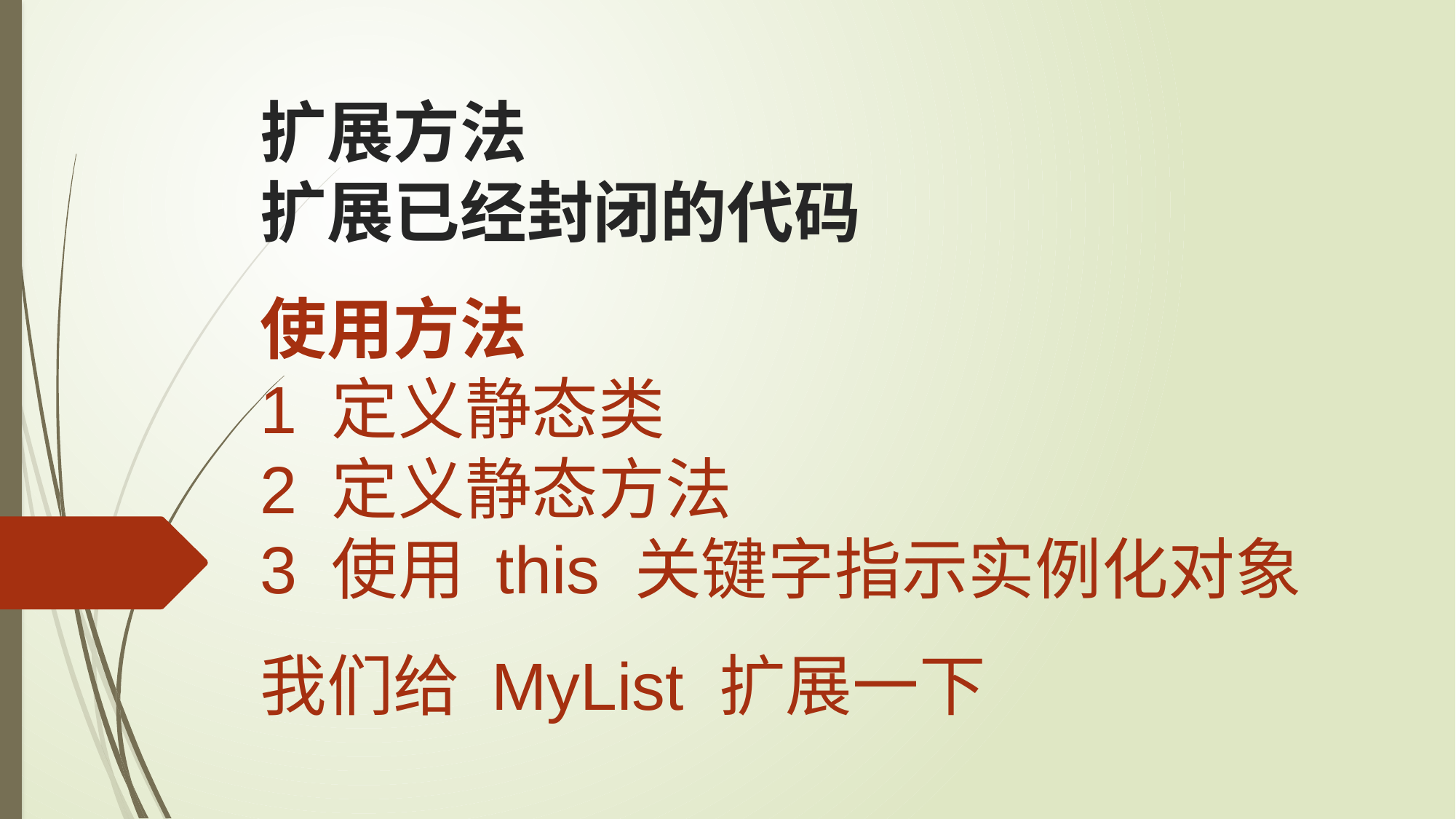

扩展方法
扩展已经封闭的代码

使用方法
1 定义静态类
2 定义静态方法
3 使用 this 关键字指示实例化对象

我们给 MyList 扩展一下